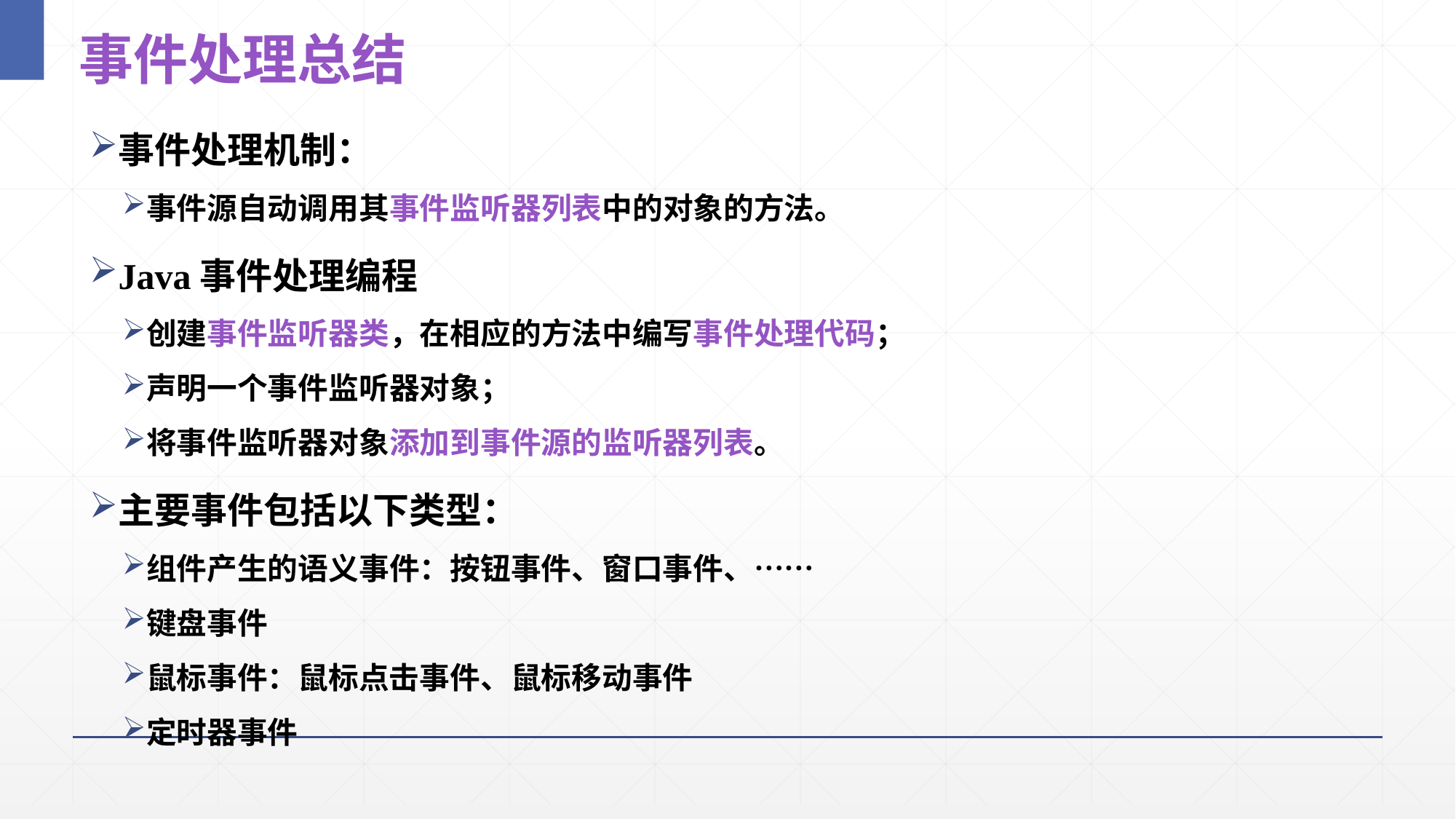

28
# 事件处理总结
事件处理机制：
事件源自动调用其事件监听器列表中的对象的方法。
Java事件处理编程
创建事件监听器类，在相应的方法中编写事件处理代码；
声明一个事件监听器对象；
将事件监听器对象添加到事件源的监听器列表。
主要事件包括以下类型：
组件产生的语义事件：按钮事件、窗口事件、……
键盘事件
鼠标事件：鼠标点击事件、鼠标移动事件
定时器事件